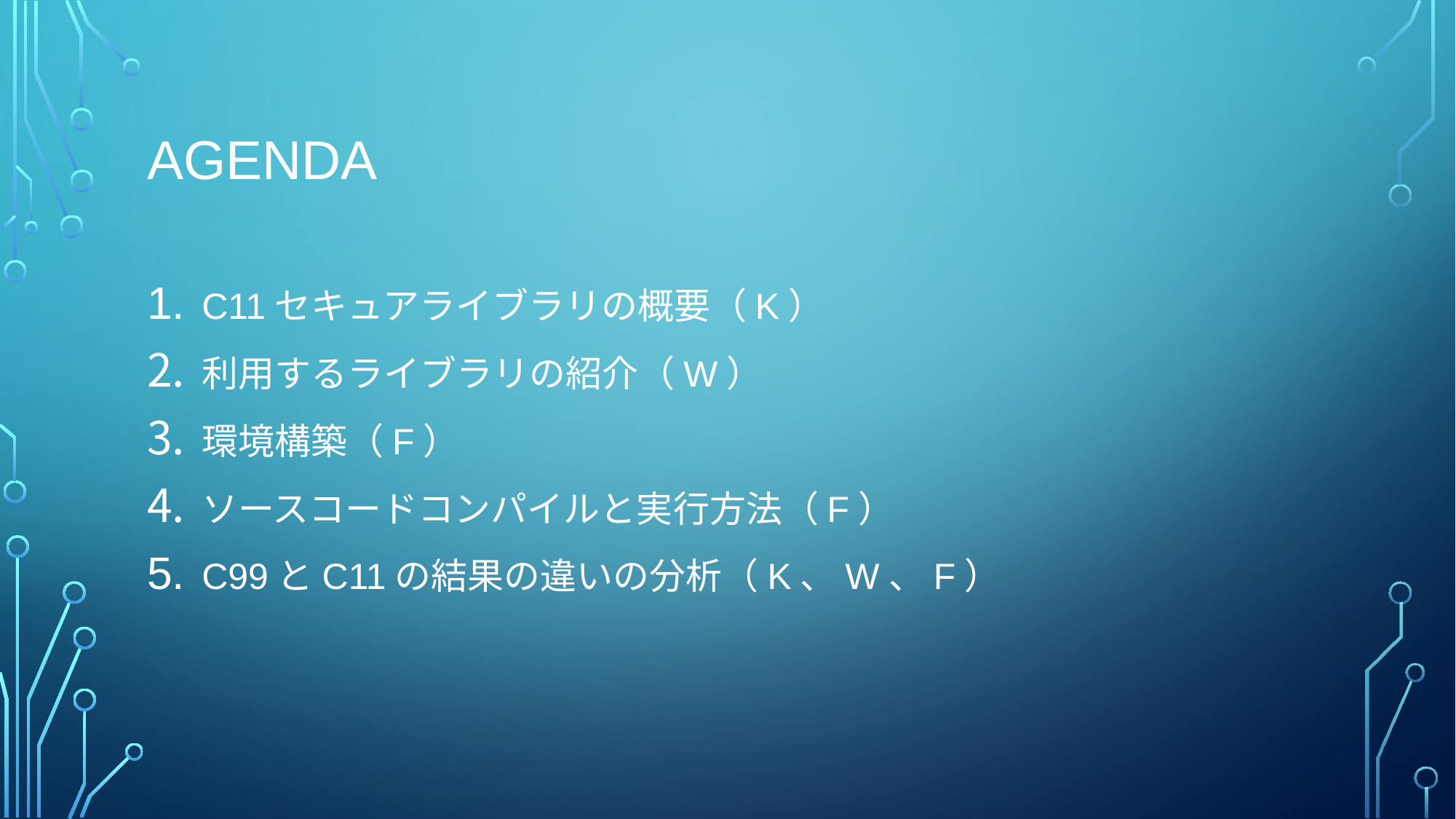

# AGENDA
C11セキュアライブラリの概要（K）
利用するライブラリの紹介（W）
環境構築（F）
ソースコードコンパイルと実行方法（F）
C99とC11の結果の違いの分析（K、W、F）